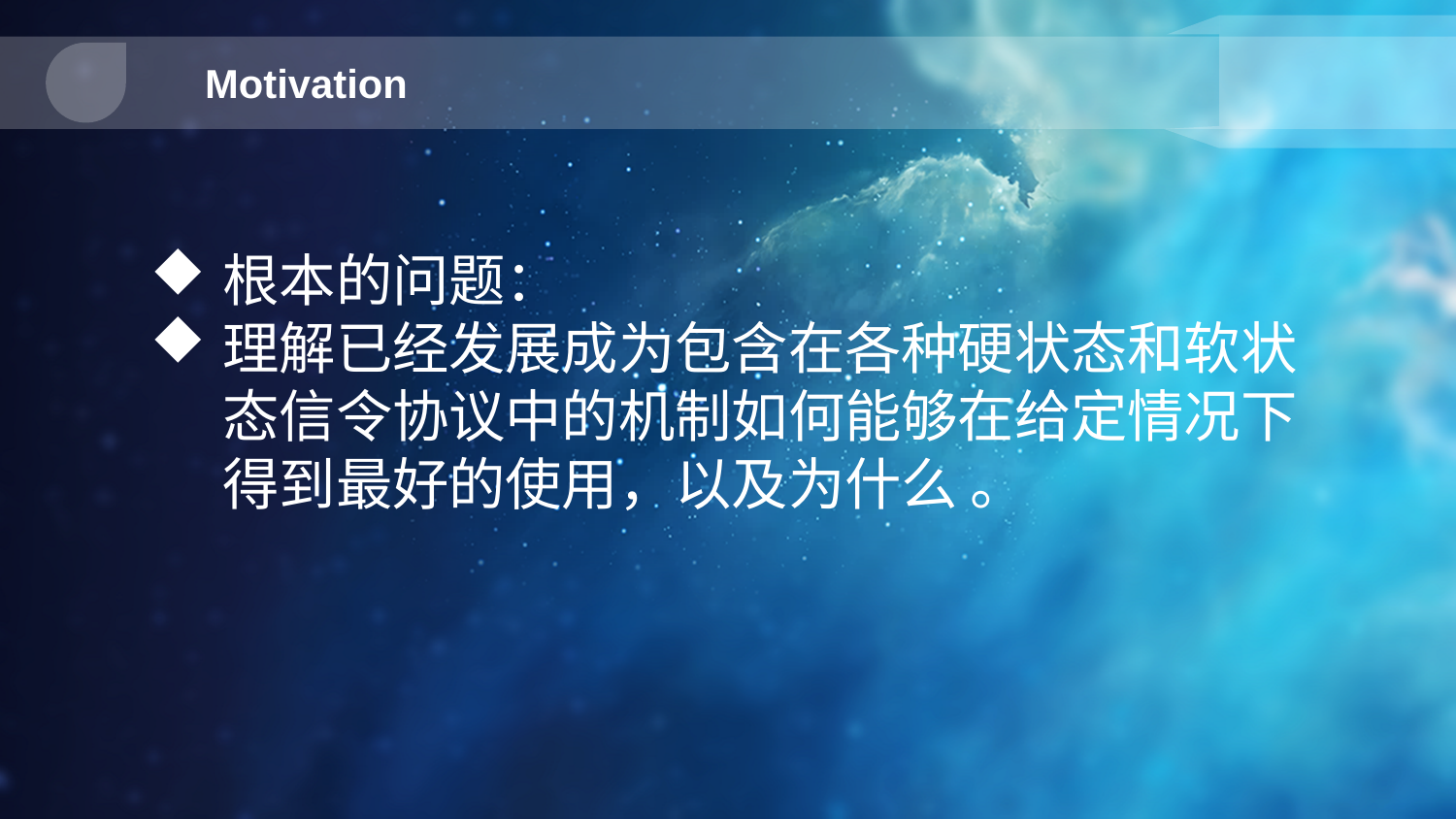

Motivation
根本的问题：
理解已经发展成为包含在各种硬状态和软状态信令协议中的机制如何能够在给定情况下得到最好的使用，以及为什么 。